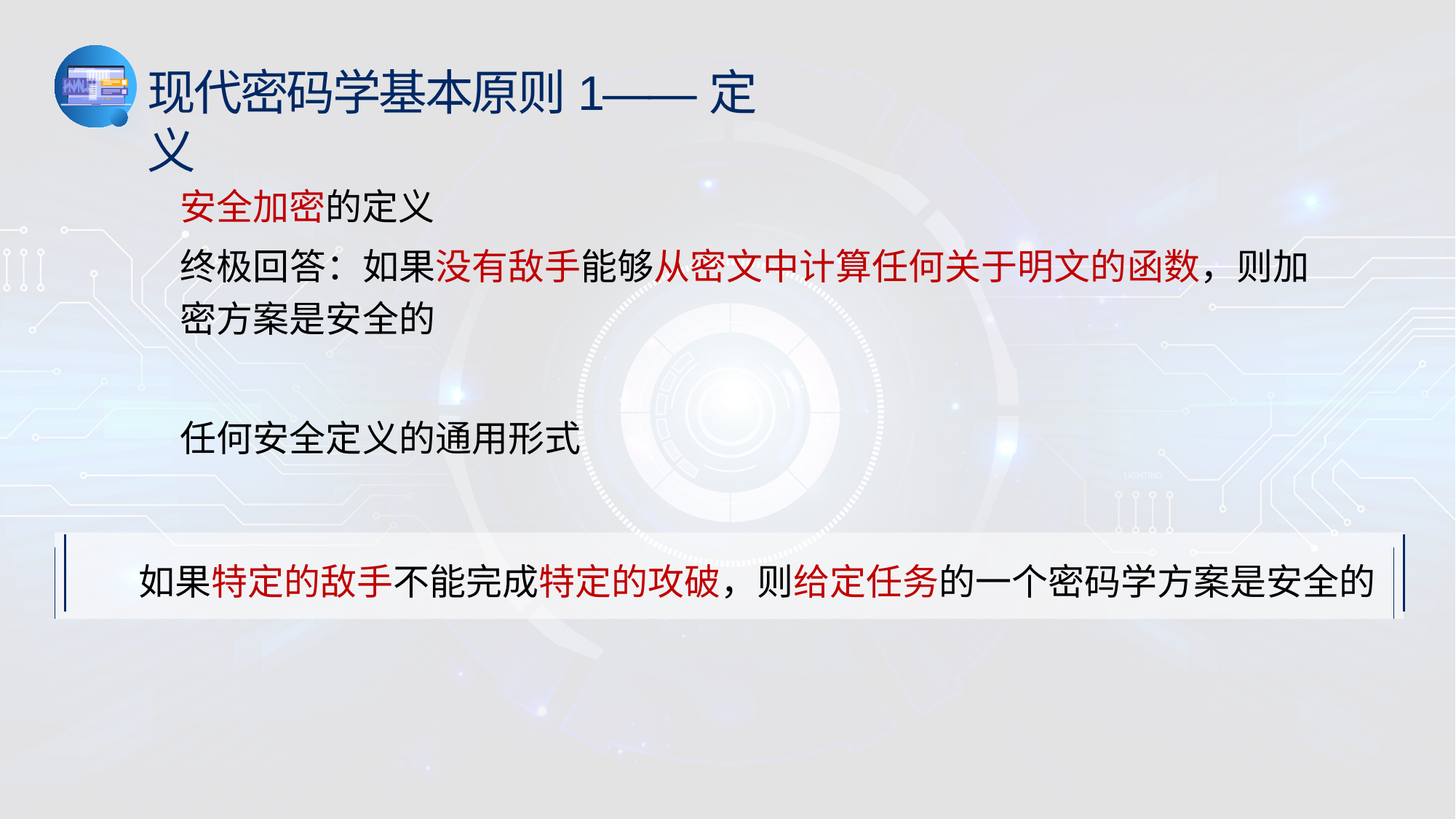

现代密码学基本原则1——定义

安全加密的定义
终极回答：如果没有敌手能够从密文中计算任何关于明文的函数，则加密方案是安全的
任何安全定义的通用形式

如果特定的敌手不能完成特定的攻破，则给定任务的一个密码学方案是安全的